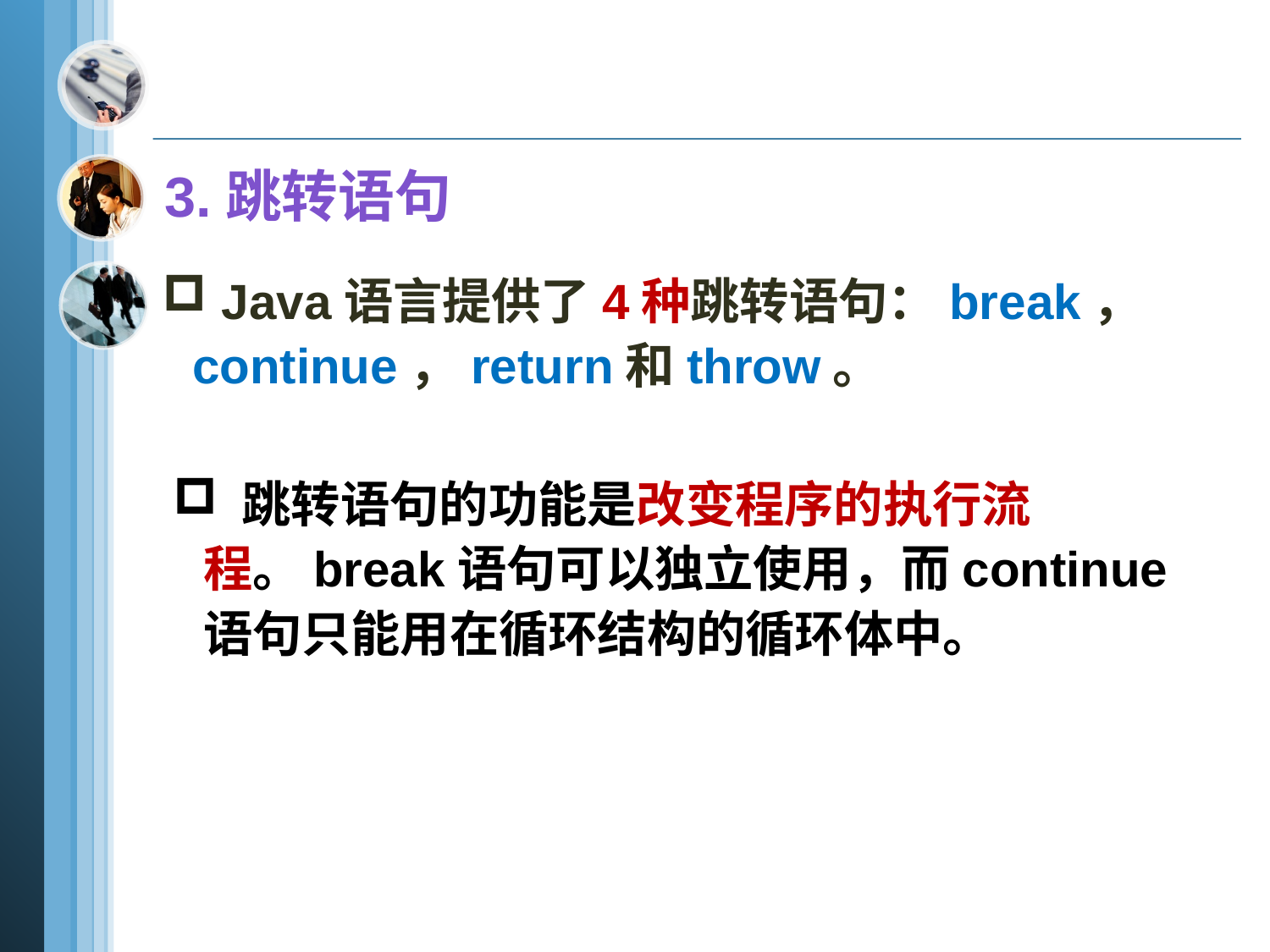

3.跳转语句
 Java语言提供了4种跳转语句：break，continue，return和throw。
 跳转语句的功能是改变程序的执行流程。break语句可以独立使用，而continue语句只能用在循环结构的循环体中。